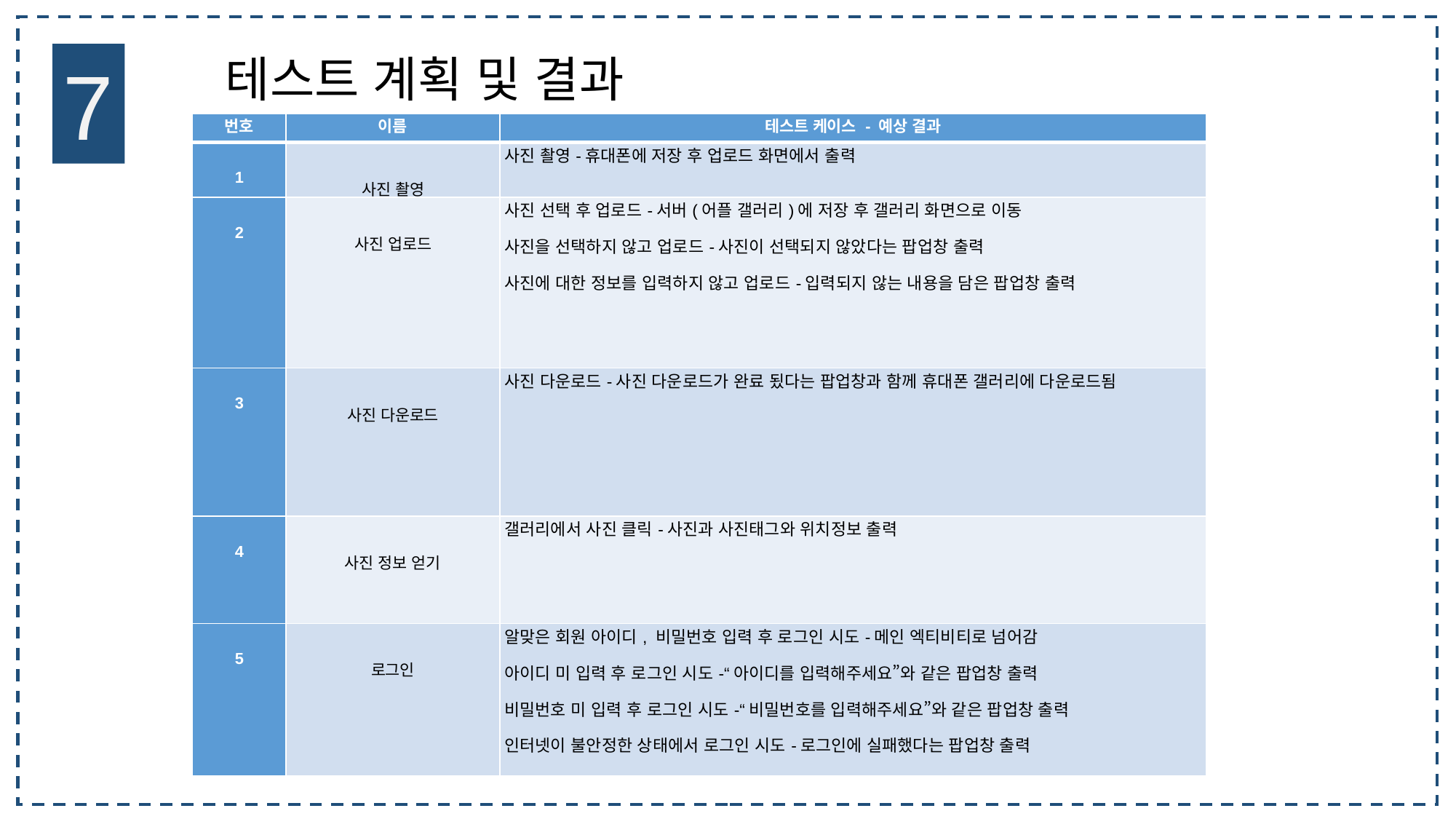

7
테스트 계획 및 결과
| 번호 | 이름 | 테스트 케이스 - 예상 결과 |
| --- | --- | --- |
| 1 | 사진 촬영 | 사진 촬영-휴대폰에 저장 후 업로드 화면에서 출력 |
| 2 | 사진 업로드 | 사진 선택 후 업로드-서버(어플 갤러리)에 저장 후 갤러리 화면으로 이동 사진을 선택하지 않고 업로드-사진이 선택되지 않았다는 팝업창 출력 사진에 대한 정보를 입력하지 않고 업로드-입력되지 않는 내용을 담은 팝업창 출력 |
| 3 | 사진 다운로드 | 사진 다운로드-사진 다운로드가 완료 됬다는 팝업창과 함께 휴대폰 갤러리에 다운로드됨 |
| 4 | 사진 정보 얻기 | 갤러리에서 사진 클릭-사진과 사진태그와 위치정보 출력 |
| 5 | 로그인 | 알맞은 회원 아이디, 비밀번호 입력 후 로그인 시도-메인 엑티비티로 넘어감 아이디 미 입력 후 로그인 시도-“아이디를 입력해주세요”와 같은 팝업창 출력 비밀번호 미 입력 후 로그인 시도-“비밀번호를 입력해주세요”와 같은 팝업창 출력 인터넷이 불안정한 상태에서 로그인 시도-로그인에 실패했다는 팝업창 출력 |